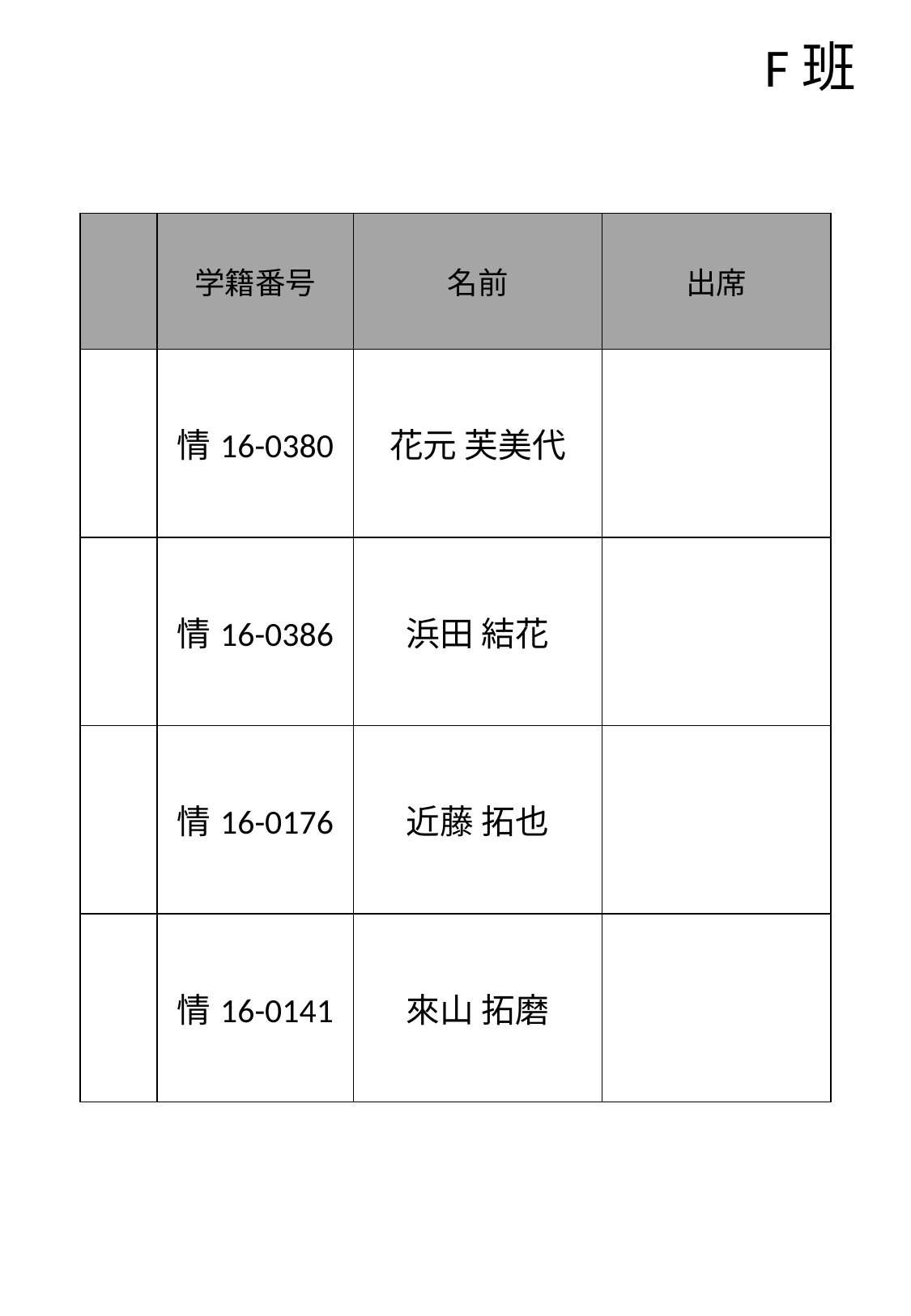

F班
|  | 学籍番号 | 名前 | 出席 |
| --- | --- | --- | --- |
|  | 情16-0380 | 花元 芙美代 |  |
|  | 情16-0386 | 浜田 結花 |  |
|  | 情16-0176 | 近藤 拓也 |  |
|  | 情16-0141 | 來山 拓磨 |  |